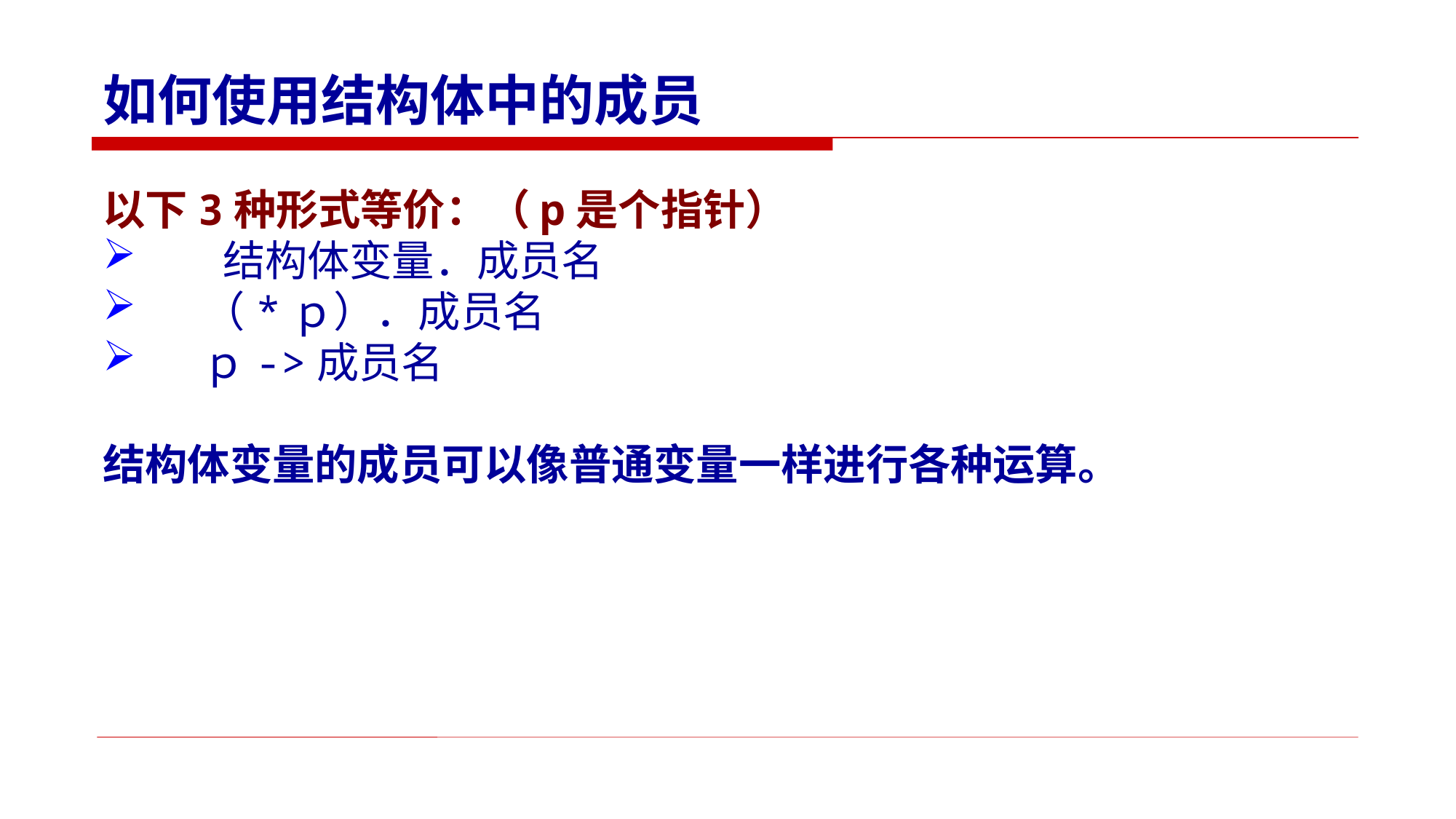

# 如何使用结构体中的成员
以下3种形式等价：（p是个指针）
 结构体变量．成员名
（*ｐ）．成员名
ｐ->成员名

结构体变量的成员可以像普通变量一样进行各种运算。